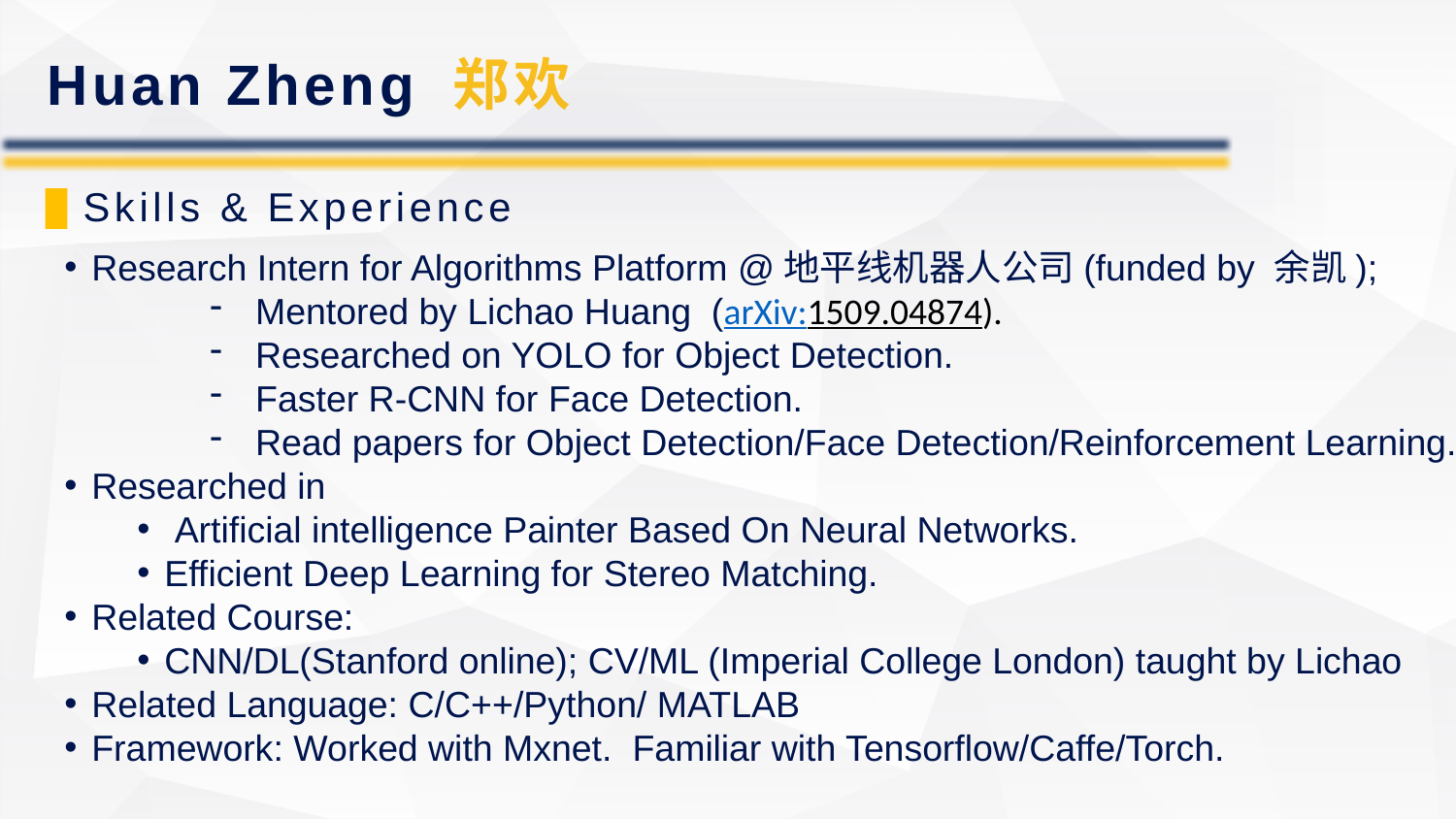

Huan Zheng 郑欢

Skills & Experience

Research Intern for Algorithms Platform @地平线机器人公司(funded by 余凯);
Mentored by Lichao Huang  (arXiv:1509.04874).
Researched on YOLO for Object Detection.
Faster R-CNN for Face Detection.
Read papers for Object Detection/Face Detection/Reinforcement Learning.
Researched in
 Artificial intelligence Painter Based On Neural Networks.
Efficient Deep Learning for Stereo Matching.
Related Course:
CNN/DL(Stanford online); CV/ML (Imperial College London) taught by Lichao
Related Language: C/C++/Python/ MATLAB
Framework: Worked with Mxnet.  Familiar with Tensorflow/Caffe/Torch.